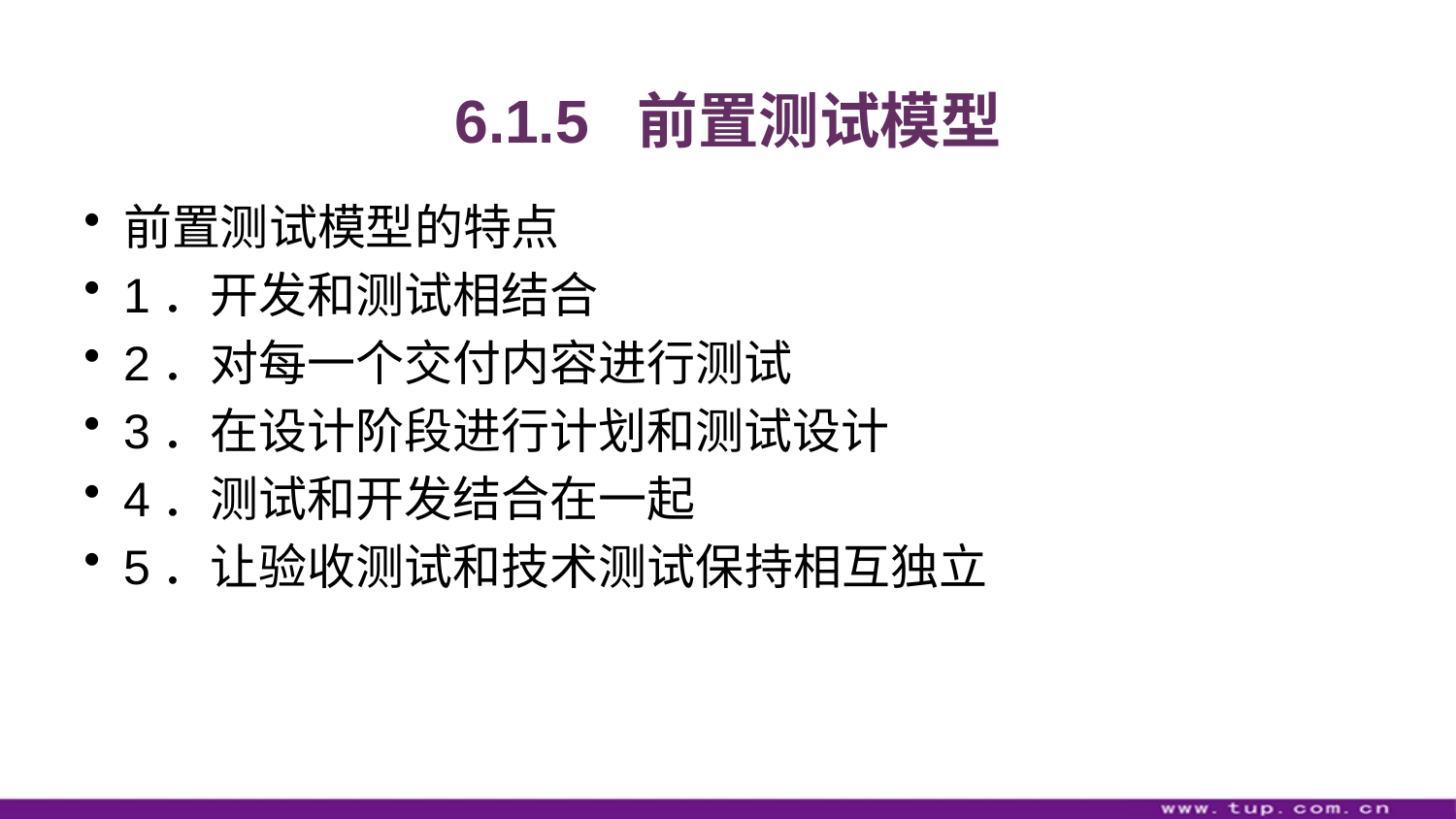

# 6.1.5  前置测试模型
前置测试模型的特点
1．开发和测试相结合
2．对每一个交付内容进行测试
3．在设计阶段进行计划和测试设计
4．测试和开发结合在一起
5．让验收测试和技术测试保持相互独立